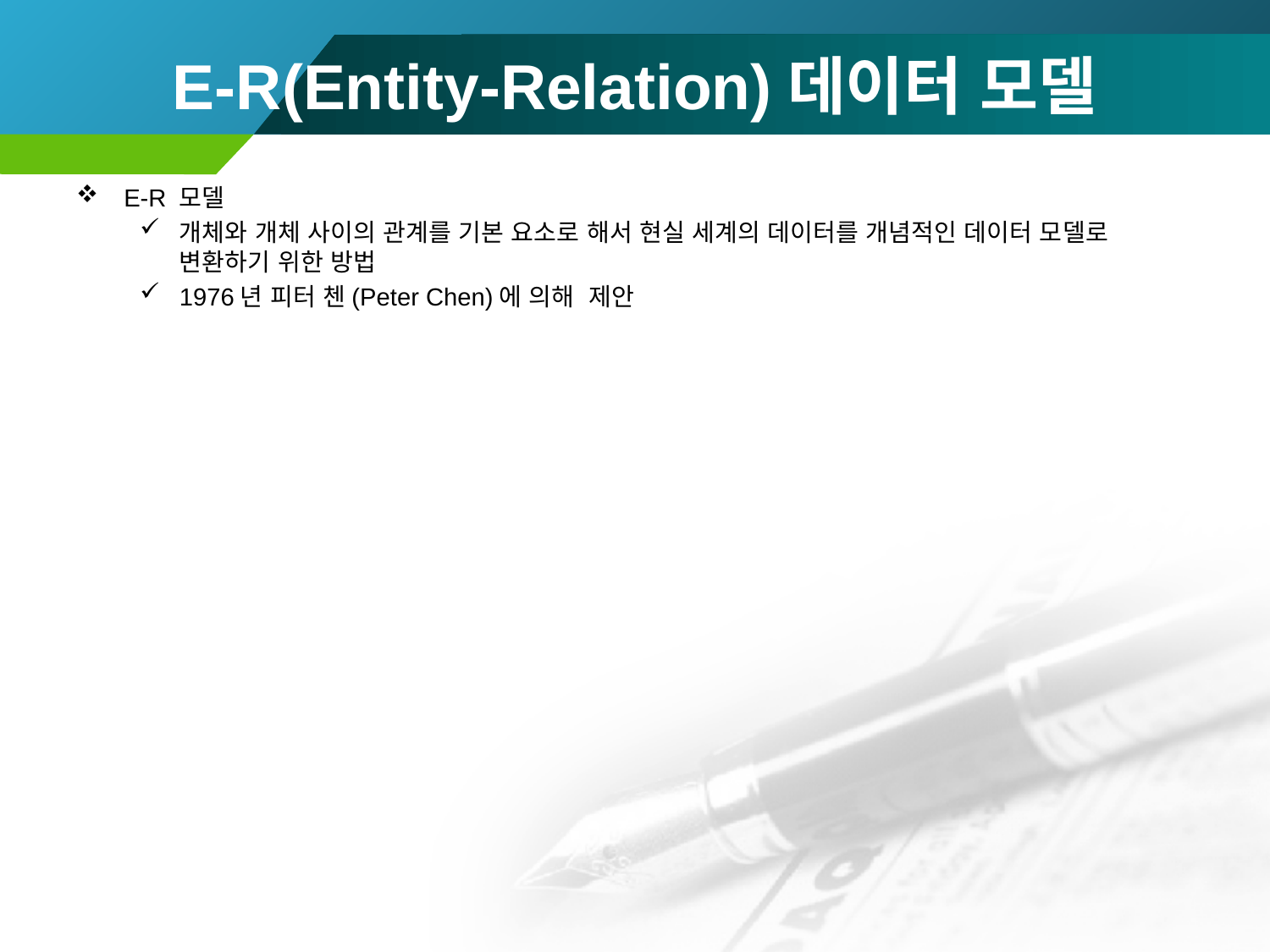

# E-R(Entity-Relation)데이터 모델
E-R 모델
개체와 개체 사이의 관계를 기본 요소로 해서 현실 세계의 데이터를 개념적인 데이터 모델로 변환하기 위한 방법
1976년 피터 첸(Peter Chen)에 의해  제안